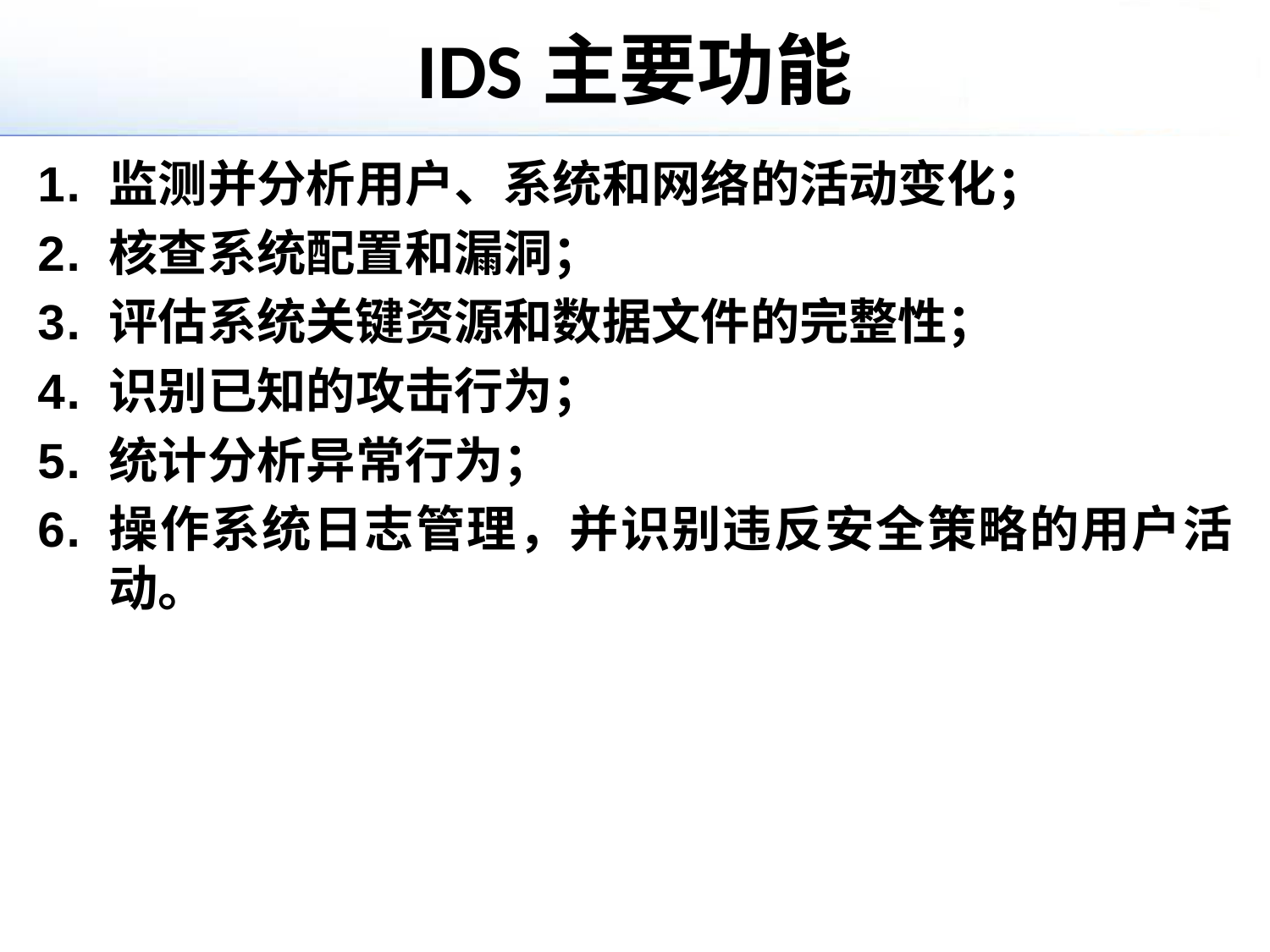

# IDS主要功能
监测并分析用户、系统和网络的活动变化；
核查系统配置和漏洞；
评估系统关键资源和数据文件的完整性；
识别已知的攻击行为；
统计分析异常行为；
操作系统日志管理，并识别违反安全策略的用户活动。